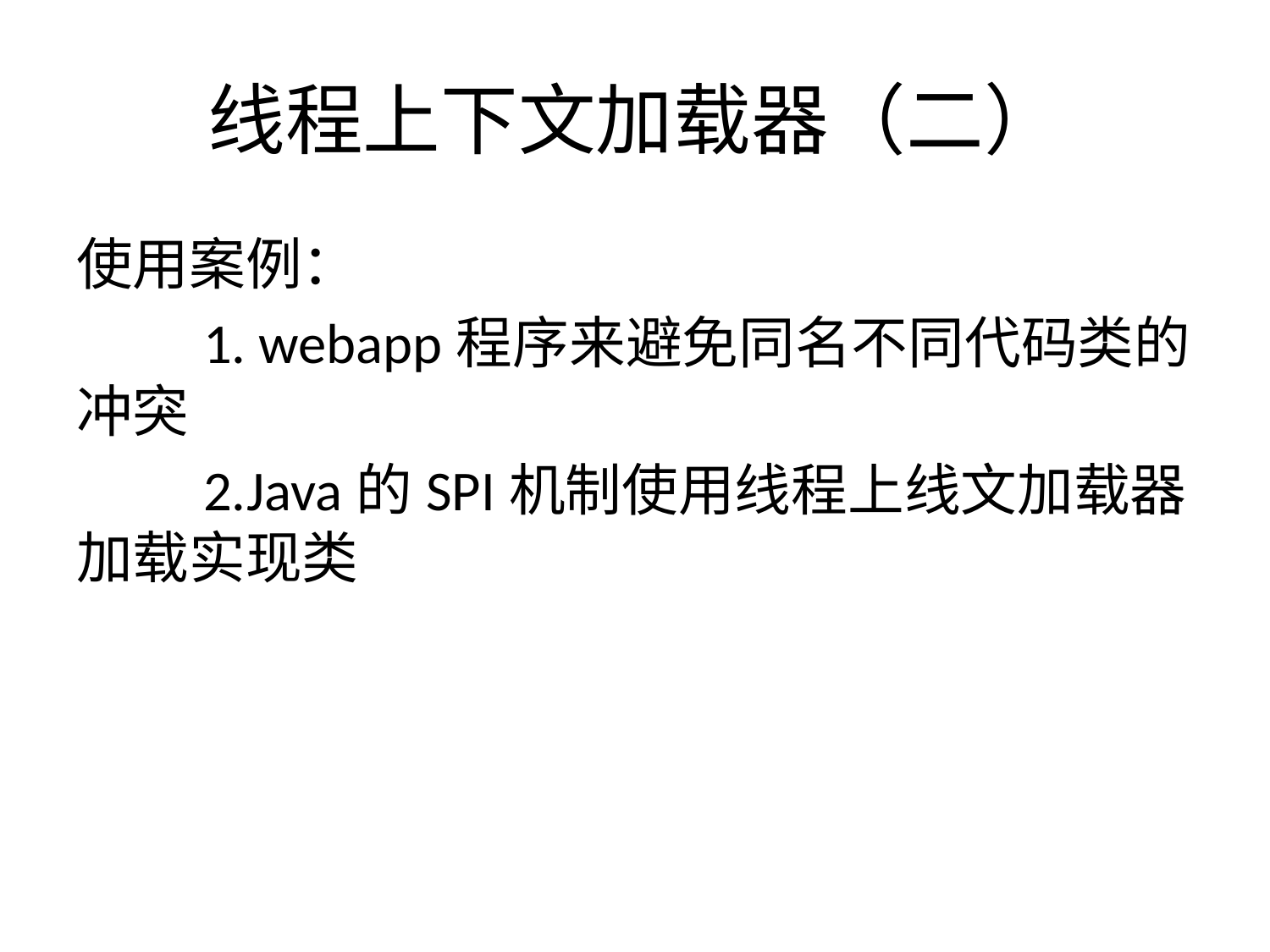

# 线程上下文加载器（二）
使用案例：
	1. webapp程序来避免同名不同代码类的冲突
	2.Java的SPI机制使用线程上线文加载器加载实现类